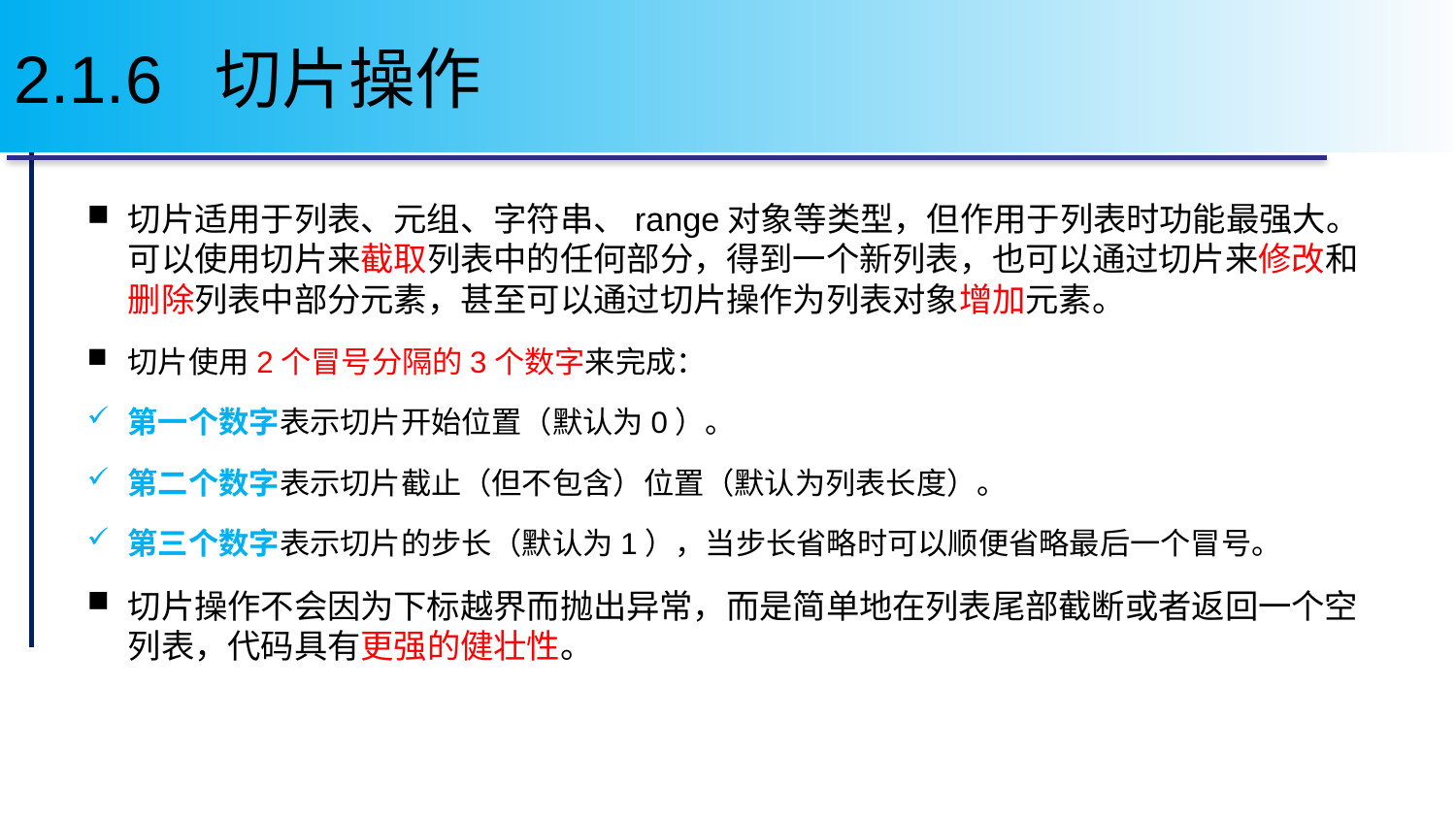

# 2.1.6  切片操作
切片适用于列表、元组、字符串、range对象等类型，但作用于列表时功能最强大。可以使用切片来截取列表中的任何部分，得到一个新列表，也可以通过切片来修改和删除列表中部分元素，甚至可以通过切片操作为列表对象增加元素。
切片使用2个冒号分隔的3个数字来完成：
第一个数字表示切片开始位置（默认为0）。
第二个数字表示切片截止（但不包含）位置（默认为列表长度）。
第三个数字表示切片的步长（默认为1），当步长省略时可以顺便省略最后一个冒号。
切片操作不会因为下标越界而抛出异常，而是简单地在列表尾部截断或者返回一个空列表，代码具有更强的健壮性。